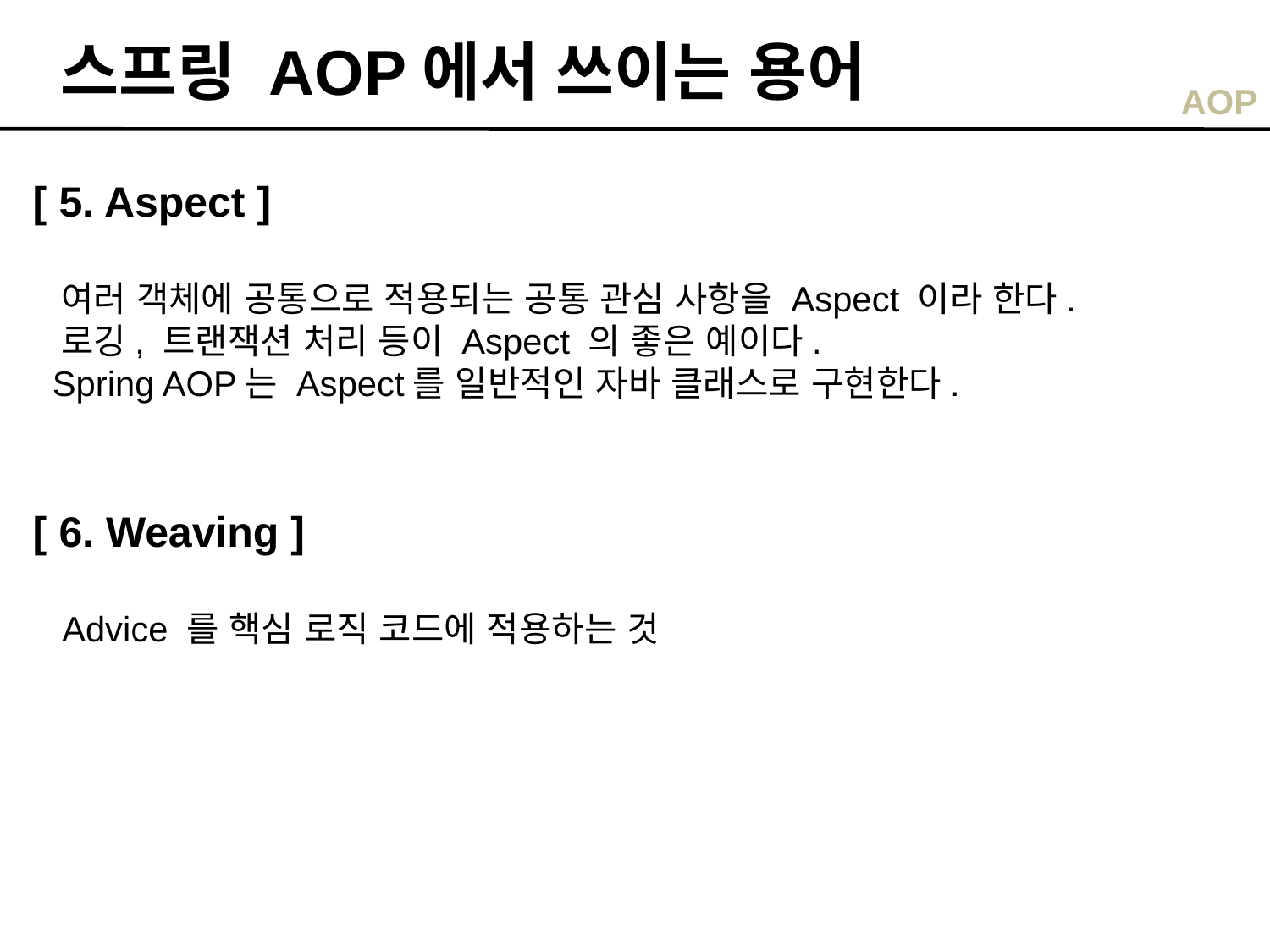

스프링 AOP에서 쓰이는 용어
AOP
[ 5. Aspect ]

  여러 객체에 공통으로 적용되는 공통 관심 사항을 Aspect 이라 한다.
  로깅, 트랜잭션 처리 등이 Aspect 의 좋은 예이다.
  Spring AOP는 Aspect를 일반적인 자바 클래스로 구현한다.

[ 6. Weaving ]

   Advice 를 핵심 로직 코드에 적용하는 것